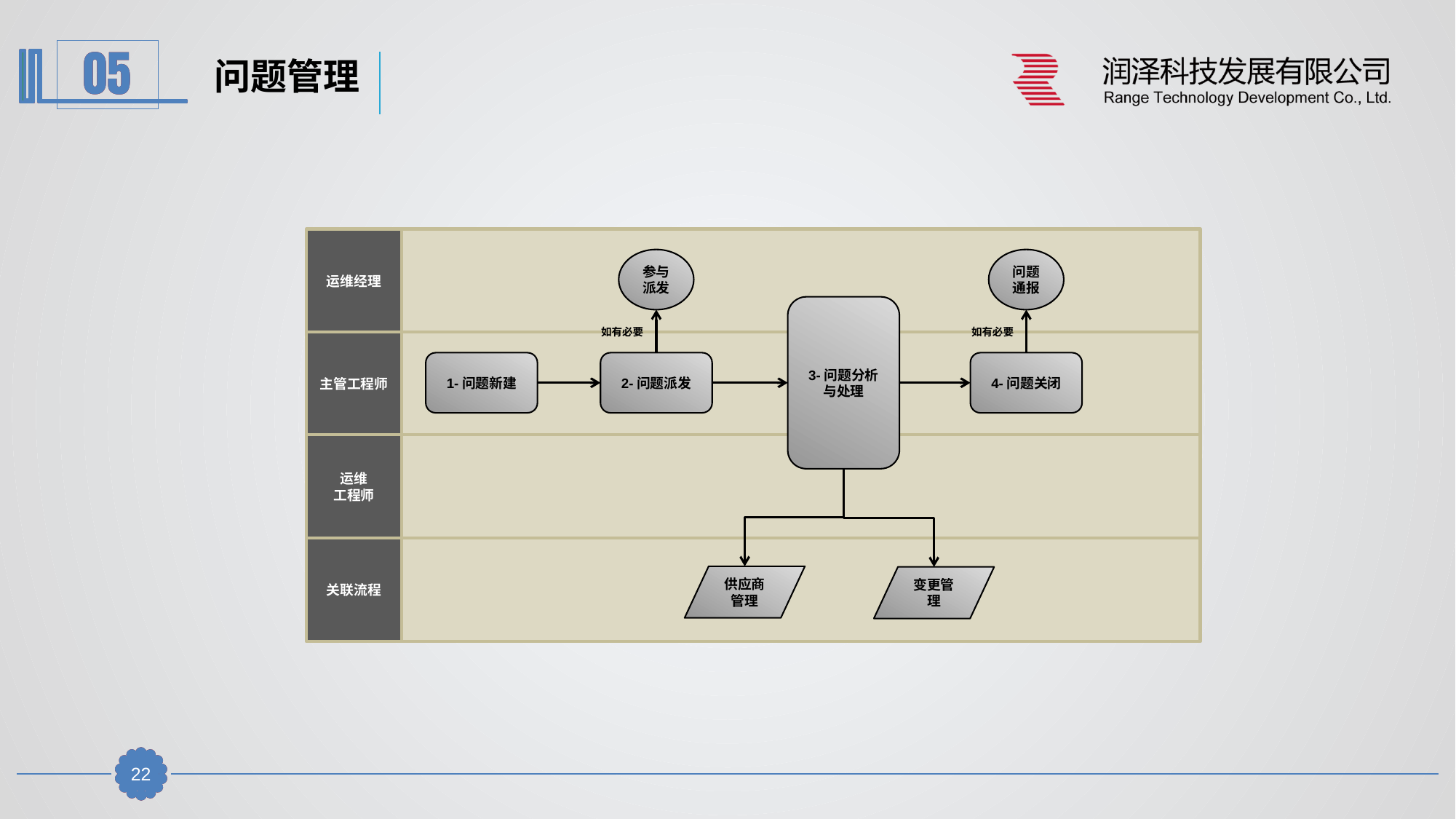

问题管理
运维经理

主管工程师

运维
工程师

关联流程

参与派发
问题通报
3-问题分析与处理
如有必要
如有必要
1-问题新建
2-问题派发
4-问题关闭
供应商管理
变更管理
22